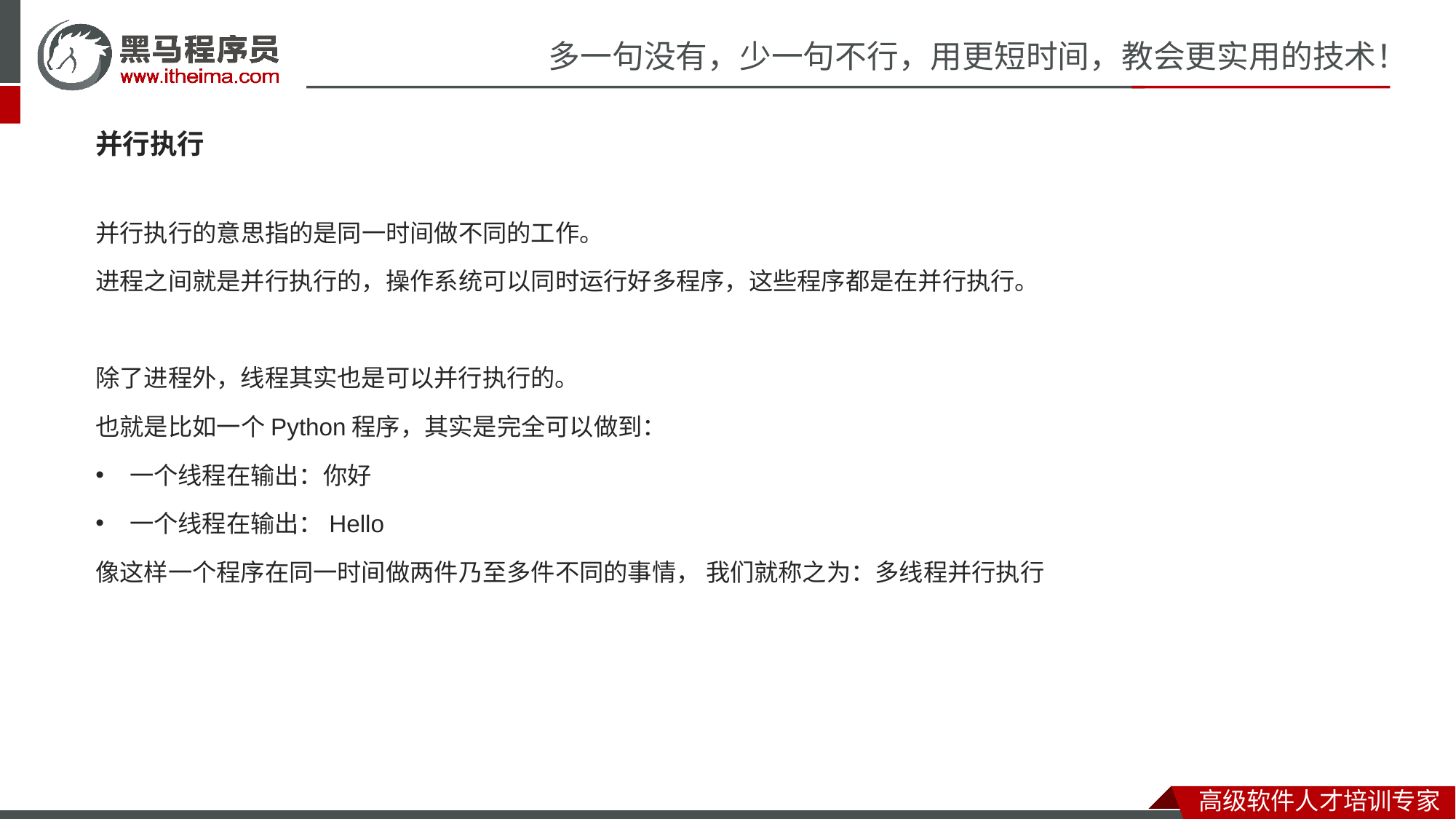

并行执行
并行执行的意思指的是同一时间做不同的工作。
进程之间就是并行执行的，操作系统可以同时运行好多程序，这些程序都是在并行执行。

除了进程外，线程其实也是可以并行执行的。
也就是比如一个Python程序，其实是完全可以做到：
一个线程在输出：你好
一个线程在输出：Hello
像这样一个程序在同一时间做两件乃至多件不同的事情， 我们就称之为：多线程并行执行